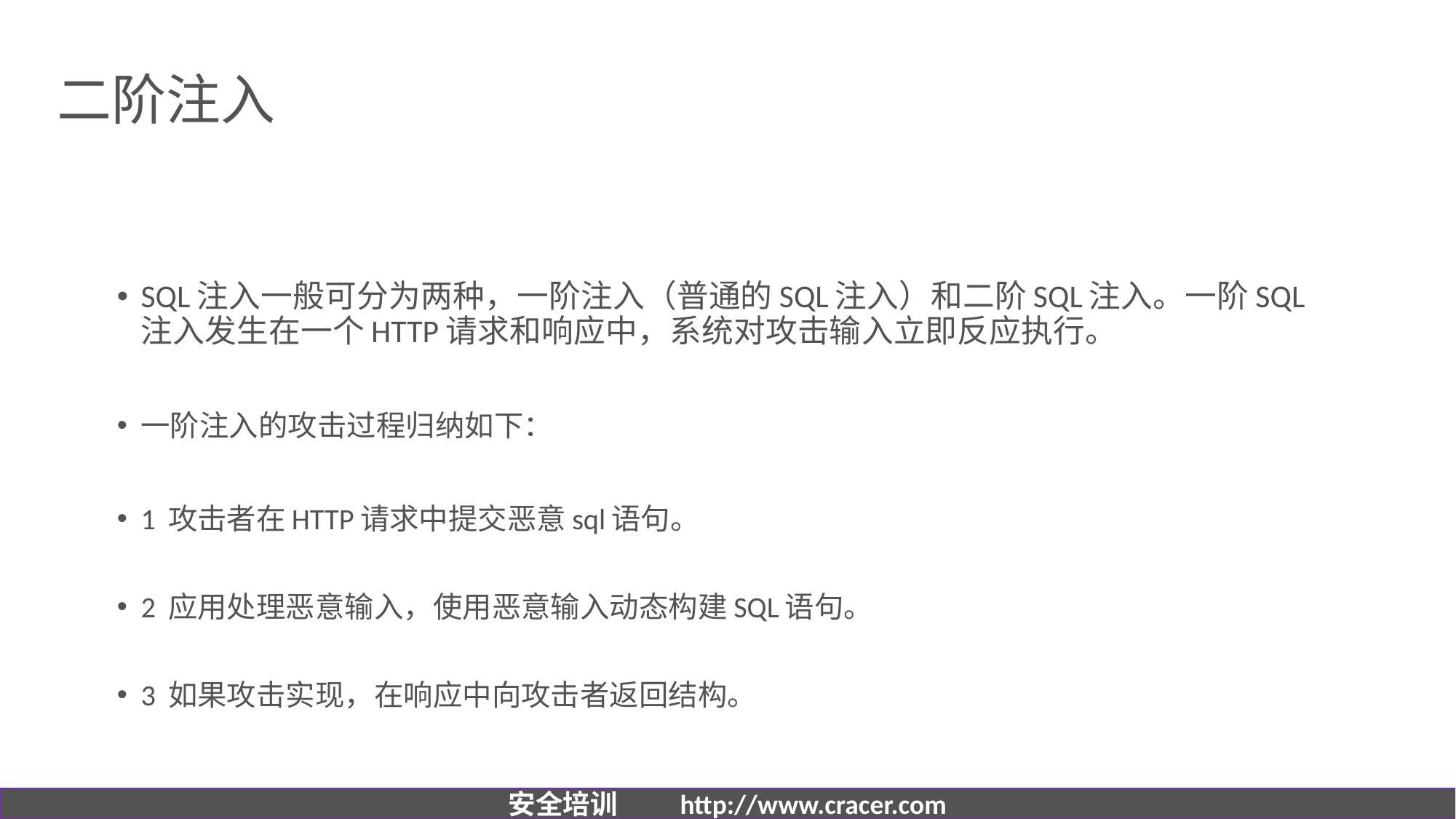

# 二阶注入

SQL注入一般可分为两种，一阶注入（普通的SQL注入）和二阶SQL注入。一阶SQL注入发生在一个HTTP请求和响应中，系统对攻击输入立即反应执行。

一阶注入的攻击过程归纳如下：

1 攻击者在HTTP请求中提交恶意sql语句。

2 应用处理恶意输入，使用恶意输入动态构建SQL语句。

3 如果攻击实现，在响应中向攻击者返回结构。